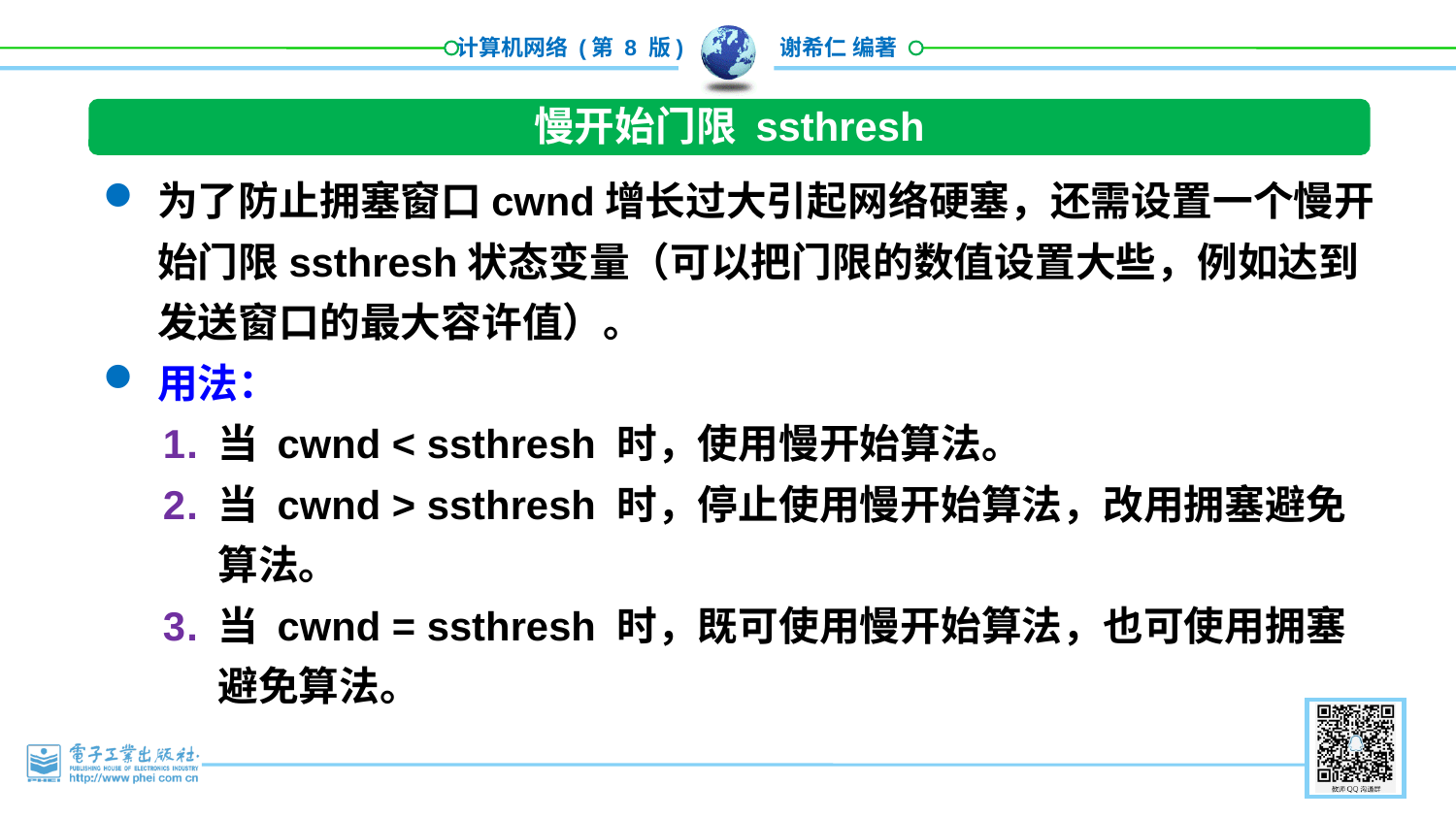

慢开始门限 ssthresh

为了防止拥塞窗口cwnd增长过大引起网络硬塞，还需设置一个慢开始门限ssthresh状态变量（可以把门限的数值设置大些，例如达到发送窗口的最大容许值）。
用法：
当 cwnd < ssthresh 时，使用慢开始算法。
当 cwnd > ssthresh 时，停止使用慢开始算法，改用拥塞避免算法。
当 cwnd = ssthresh 时，既可使用慢开始算法，也可使用拥塞避免算法。